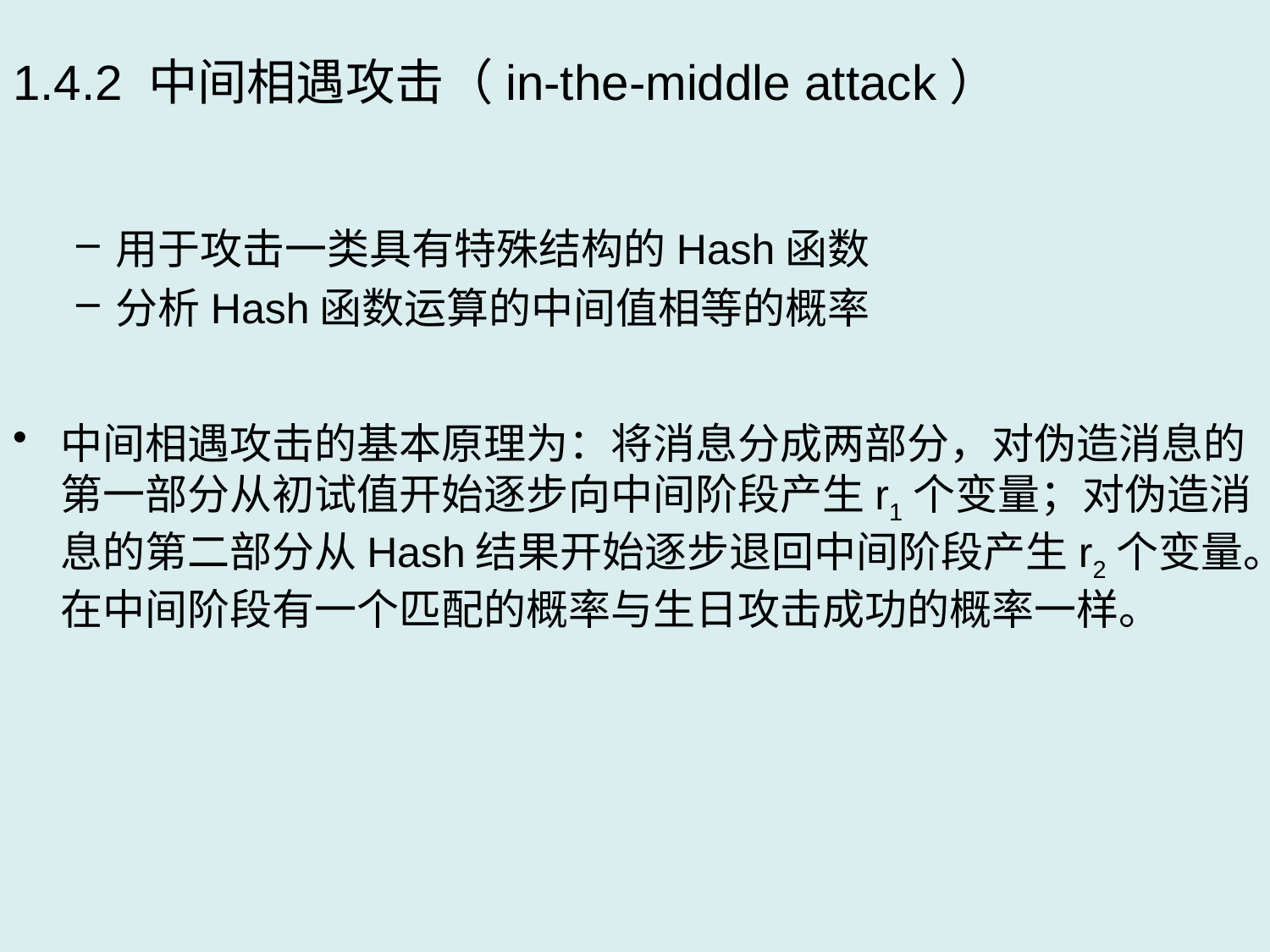

# 1.4.2 中间相遇攻击（in-the-middle attack）
用于攻击一类具有特殊结构的Hash函数
分析Hash函数运算的中间值相等的概率

中间相遇攻击的基本原理为：将消息分成两部分，对伪造消息的第一部分从初试值开始逐步向中间阶段产生r1个变量；对伪造消息的第二部分从Hash结果开始逐步退回中间阶段产生r2个变量。在中间阶段有一个匹配的概率与生日攻击成功的概率一样。